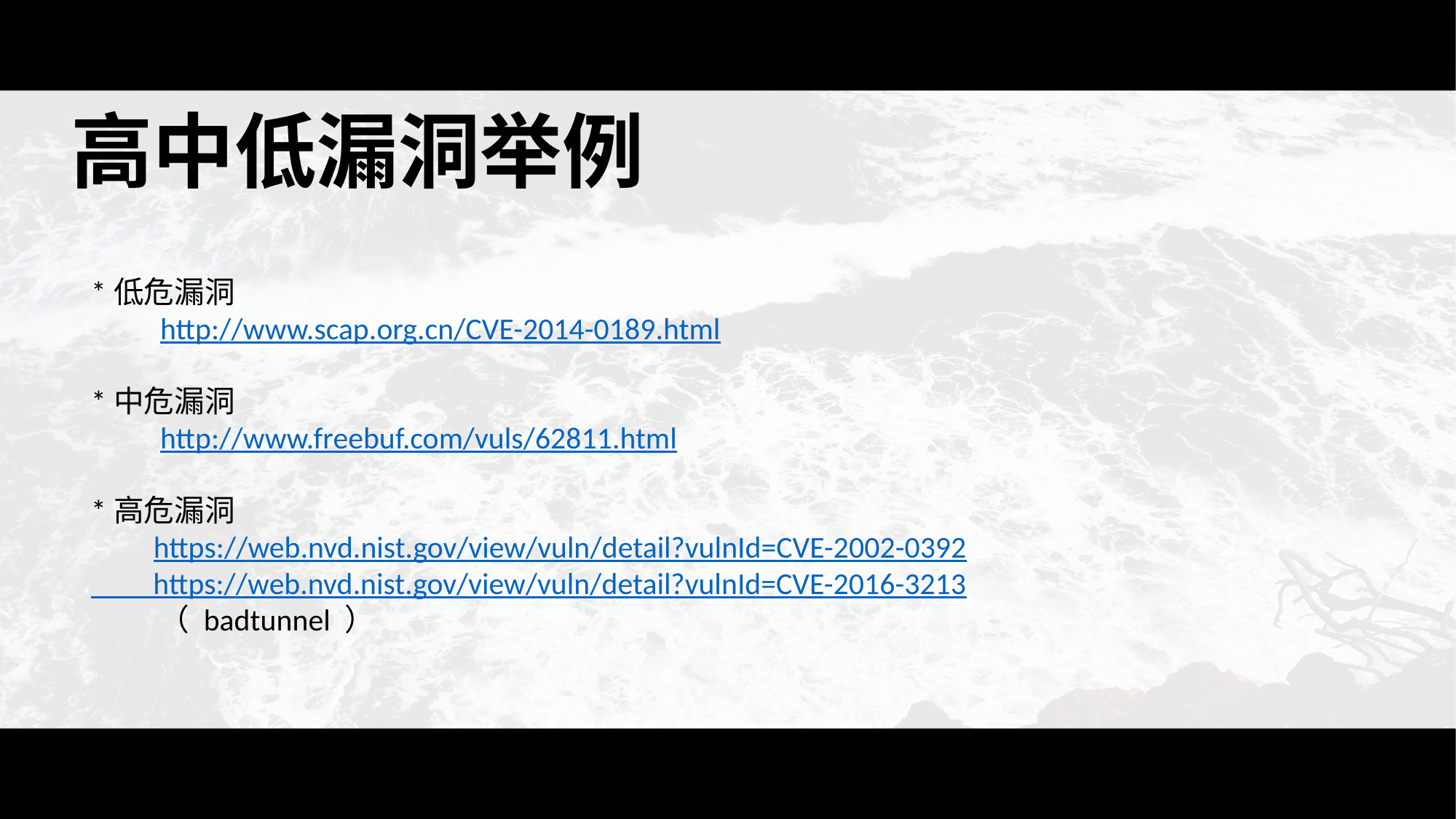

高中低漏洞举例
*低危漏洞
          http://www.scap.org.cn/CVE-2014-0189.html

*中危漏洞
          http://www.freebuf.com/vuls/62811.html

*高危漏洞
         https://web.nvd.nist.gov/view/vuln/detail?vulnId=CVE-2002-0392
         https://web.nvd.nist.gov/view/vuln/detail?vulnId=CVE-2016-3213
         （ badtunnel ）